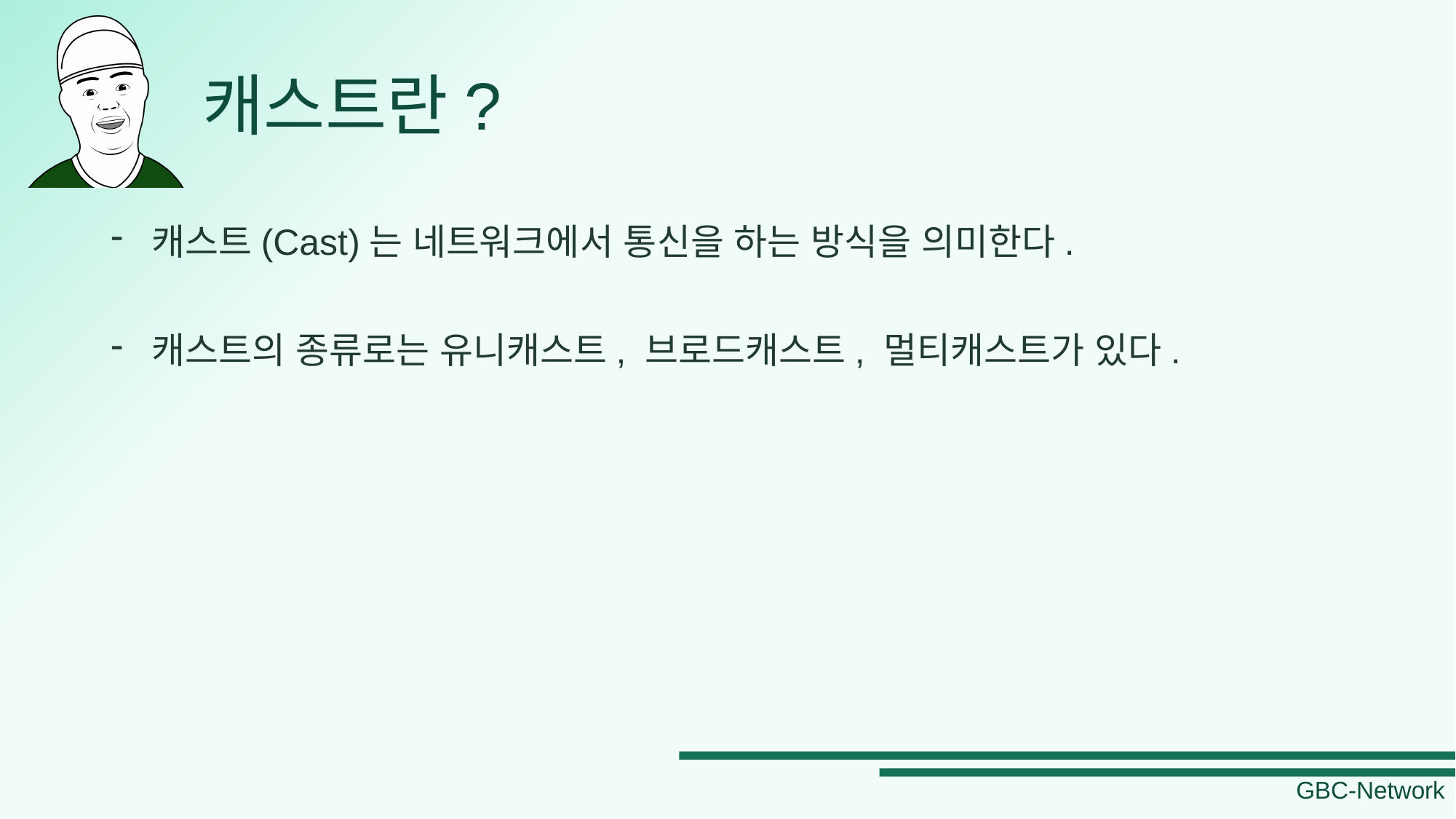

# 캐스트란?
캐스트(Cast)는 네트워크에서 통신을 하는 방식을 의미한다.

캐스트의 종류로는 유니캐스트, 브로드캐스트, 멀티캐스트가 있다.